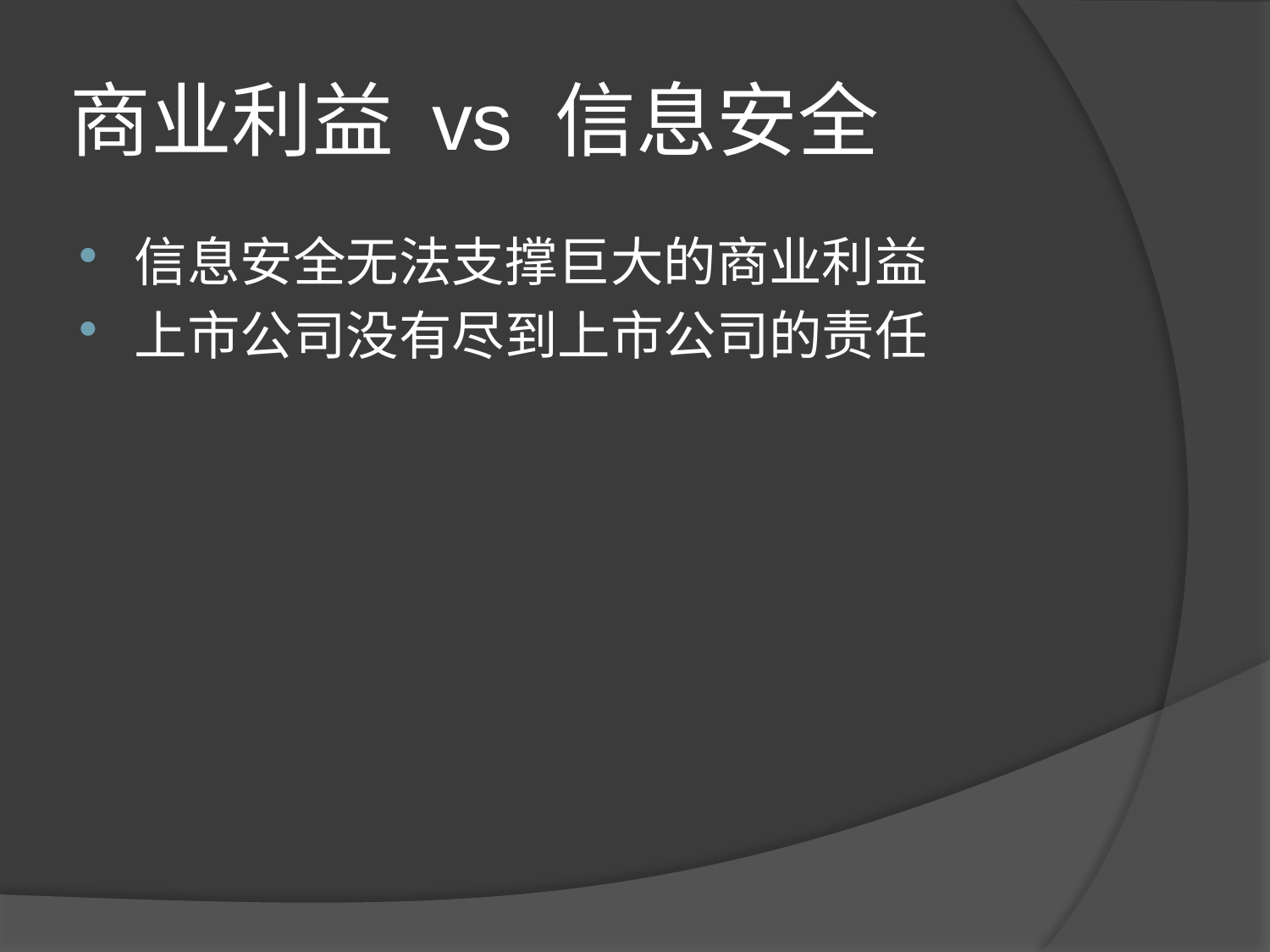

# 商业利益 vs 信息安全
信息安全无法支撑巨大的商业利益
上市公司没有尽到上市公司的责任